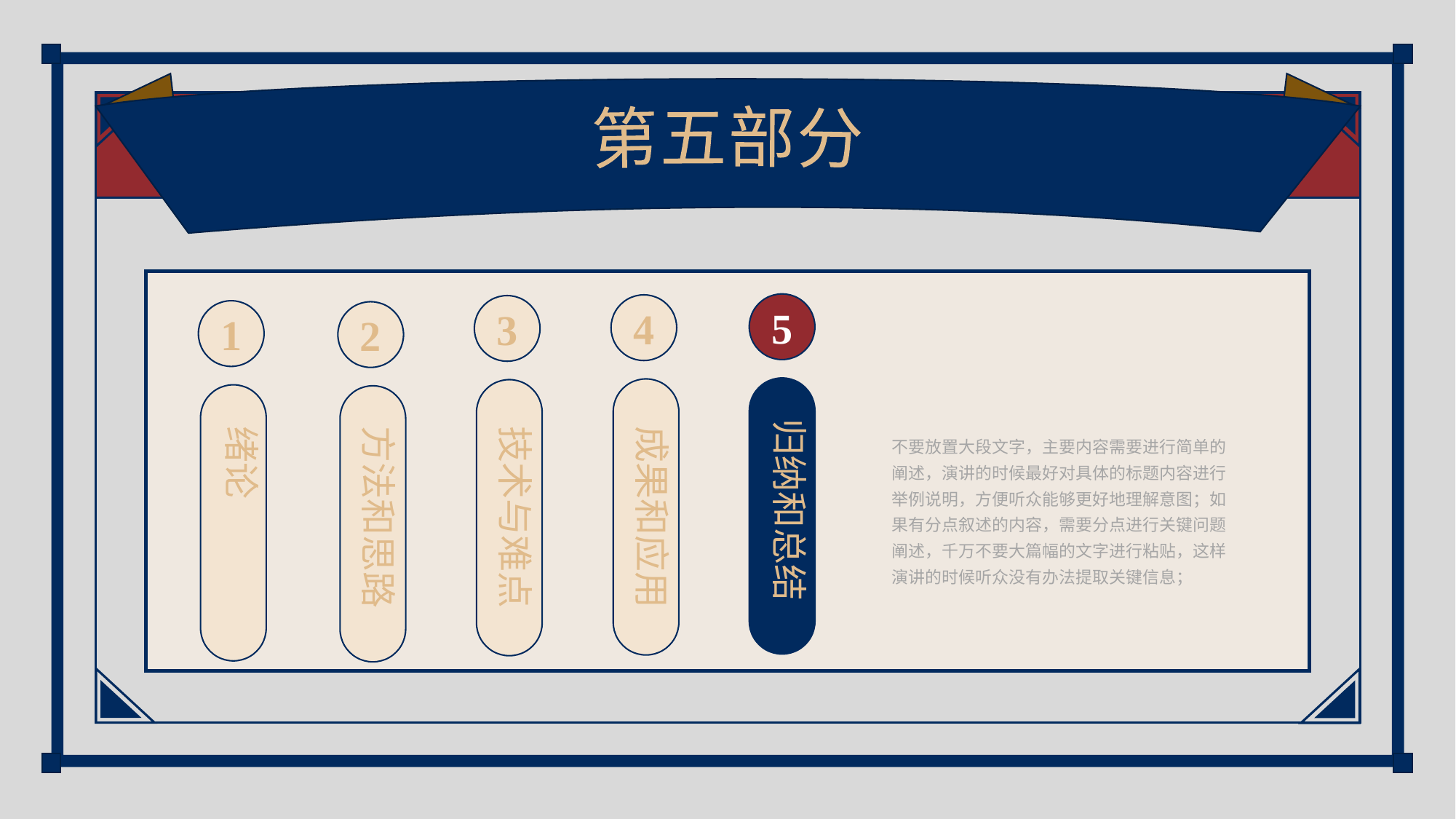

第五部分

归纳和总结
5

4

成果和应用
3
技术与难点

1
绪论

2
方法和思路

不要放置大段文字，主要内容需要进行简单的阐述，演讲的时候最好对具体的标题内容进行举例说明，方便听众能够更好地理解意图；如果有分点叙述的内容，需要分点进行关键问题阐述，千万不要大篇幅的文字进行粘贴，这样演讲的时候听众没有办法提取关键信息；